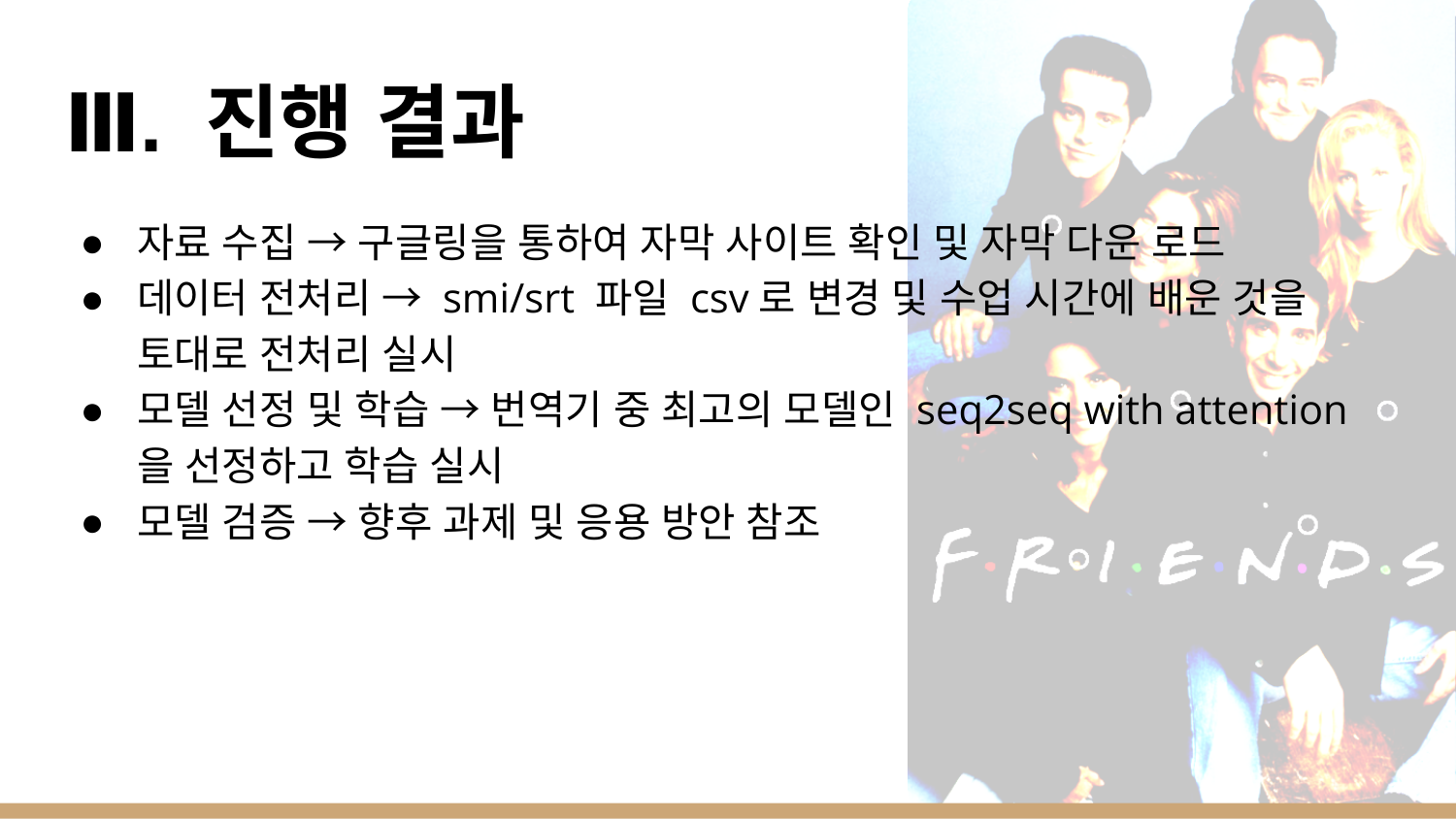

# Ⅲ. 진행 결과
자료 수집 → 구글링을 통하여 자막 사이트 확인 및 자막 다운 로드
데이터 전처리 → smi/srt 파일 csv로 변경 및 수업 시간에 배운 것을 토대로 전처리 실시
모델 선정 및 학습 → 번역기 중 최고의 모델인 seq2seq with attention을 선정하고 학습 실시
모델 검증 → 향후 과제 및 응용 방안 참조